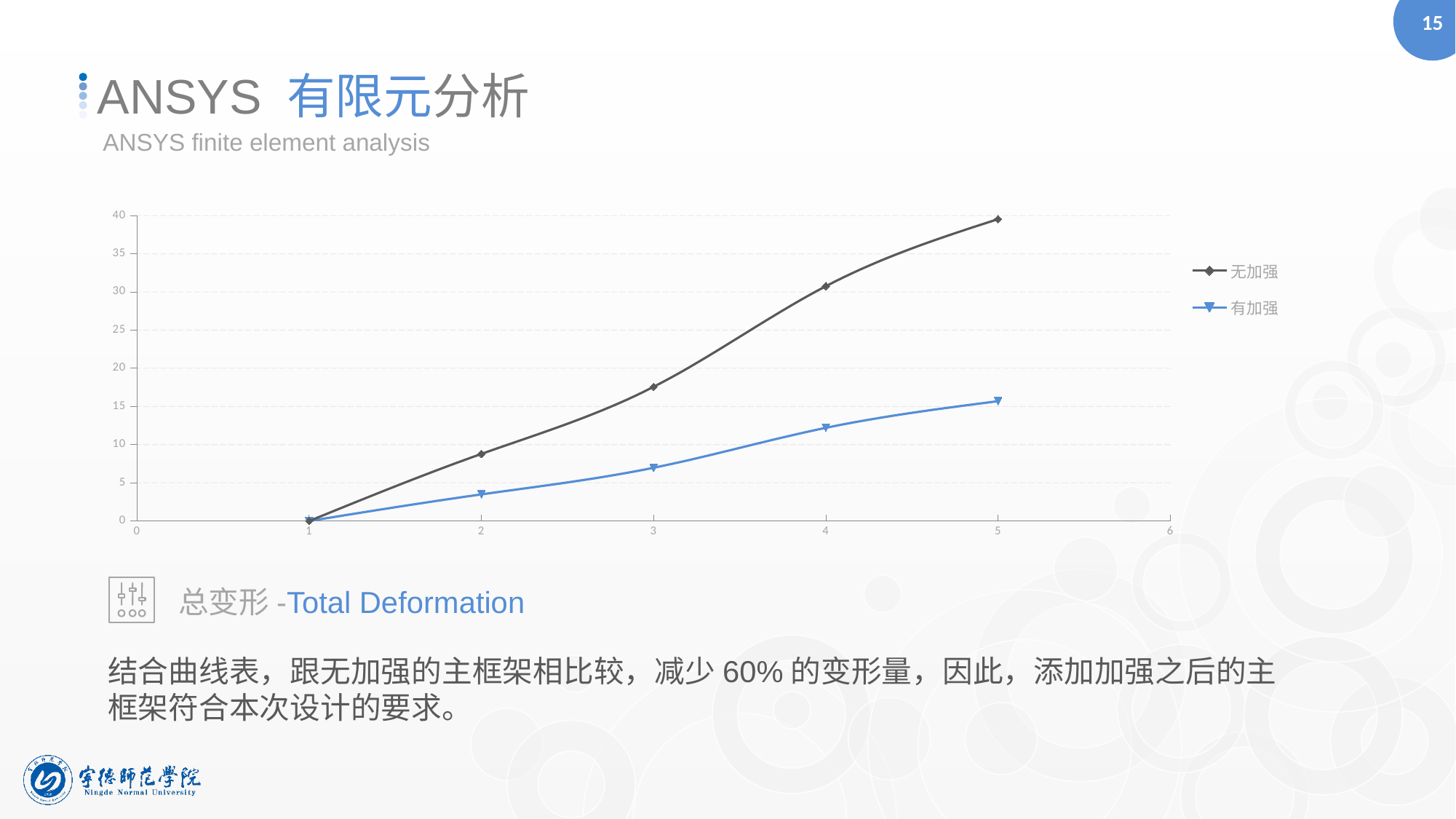

ANSYS 有限元分析
ANSYS finite element analysis

### Chart

| Category | 无加强 | 有加强 |
|---|---|---|

总变形-Total Deformation
结合曲线表，跟无加强的主框架相比较，减少60%的变形量，因此，添加加强之后的主框架符合本次设计的要求。